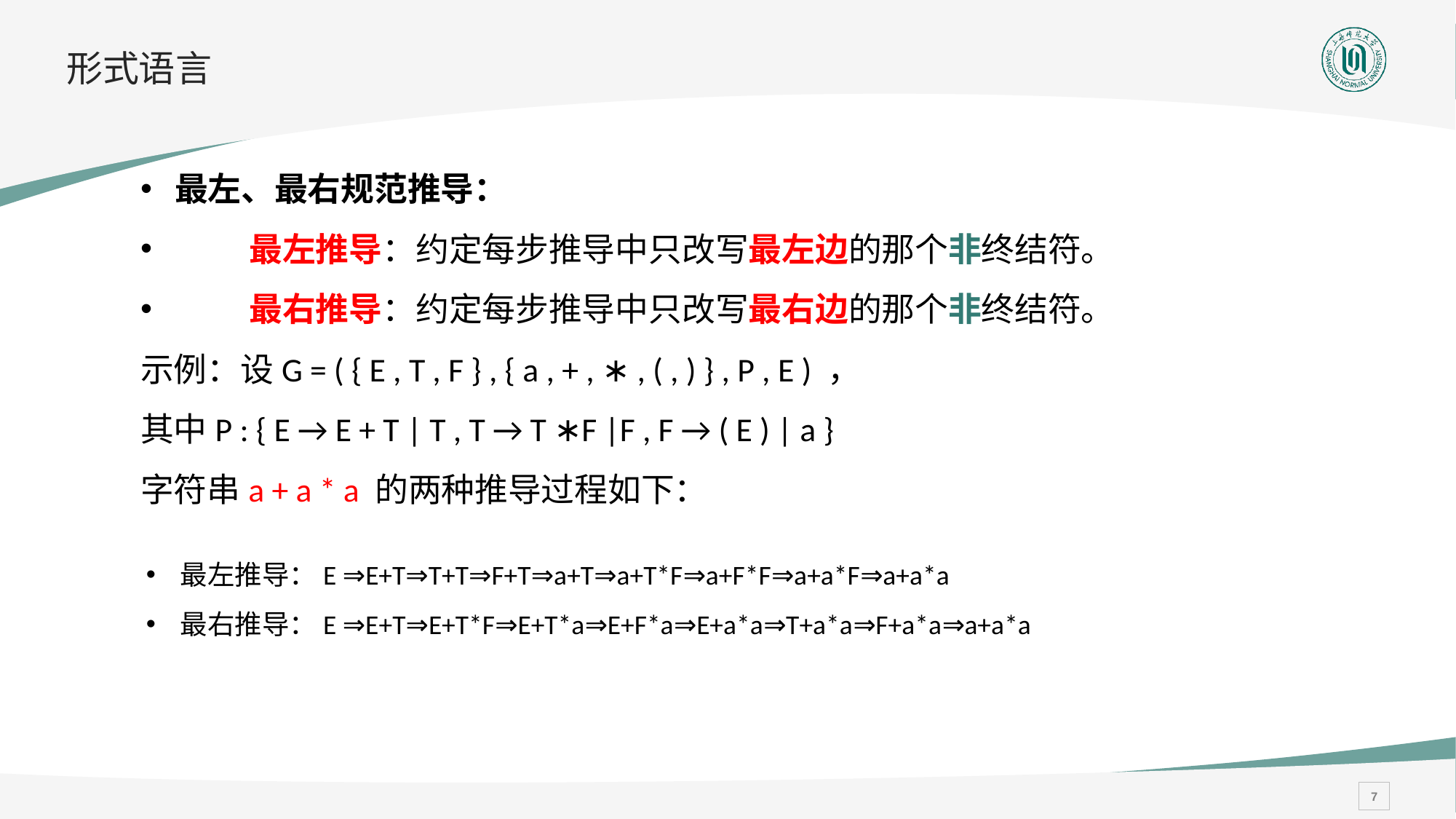

# 形式语言
最左、最右规范推导：
  最左推导：约定每步推导中只改写最左边的那个非终结符。
  最右推导：约定每步推导中只改写最右边的那个非终结符。
示例：设G = ( { E , T , F } , { a , + , ∗ , ( , ) } , P , E ) ，
其中P : { E → E + T | T , T → T ∗F |F , F → ( E ) | a }
字符串a + a * a 的两种推导过程如下：

最左推导：E ⇒E+T⇒T+T⇒F+T⇒a+T⇒a+T*F⇒a+F*F⇒a+a*F⇒a+a*a
最右推导：E ⇒E+T⇒E+T*F⇒E+T*a⇒E+F*a⇒E+a*a⇒T+a*a⇒F+a*a⇒a+a*a